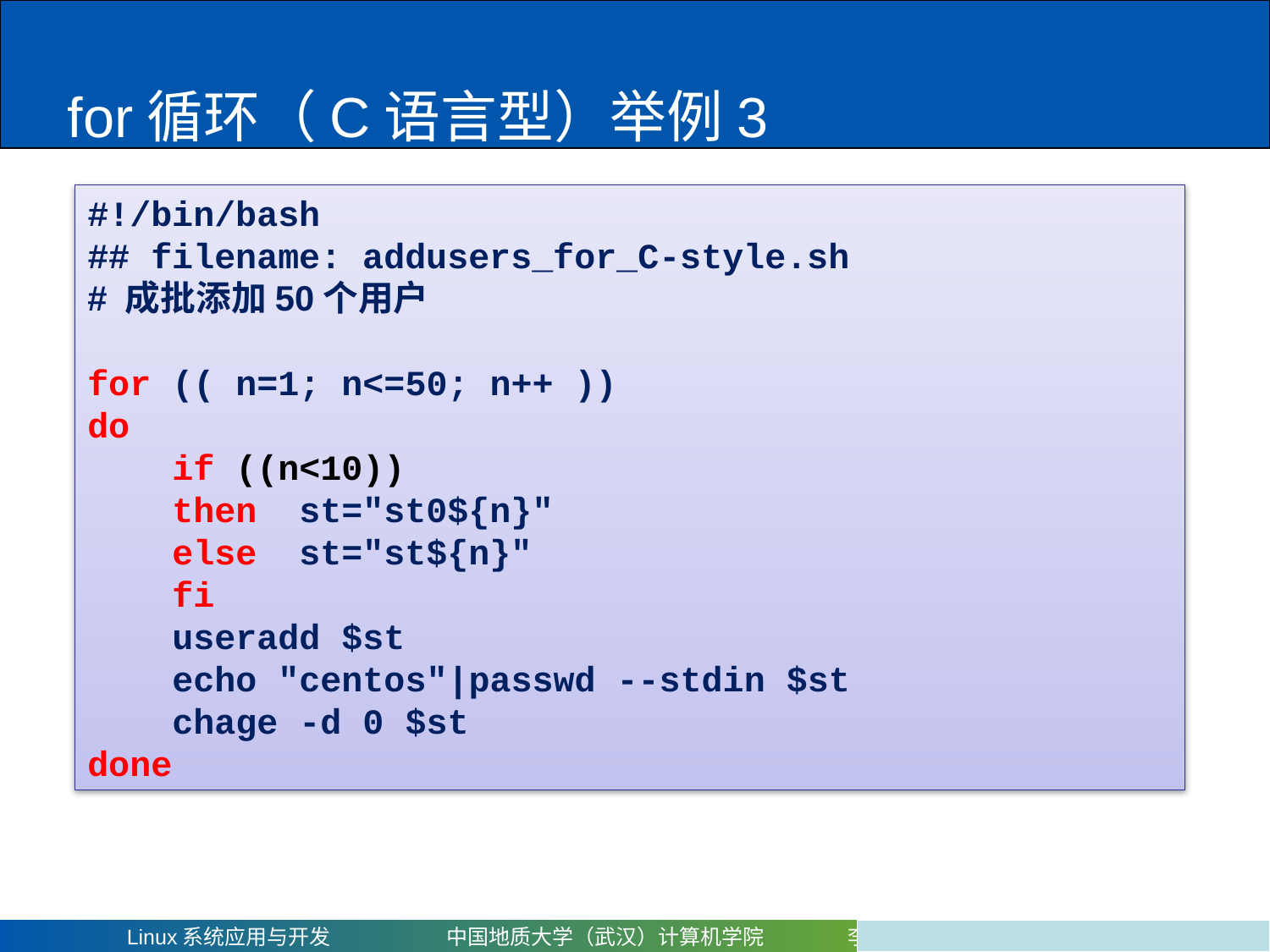

# for循环（C语言型）举例3
#!/bin/bash
## filename: addusers_for_C-style.sh
# 成批添加50个用户

for (( n=1; n<=50; n++ ))
do
    if ((n<10))
    then  st="st0${n}"
    else  st="st${n}"
    fi
    useradd $st
    echo "centos"|passwd --stdin $st
    chage -d 0 $st
done